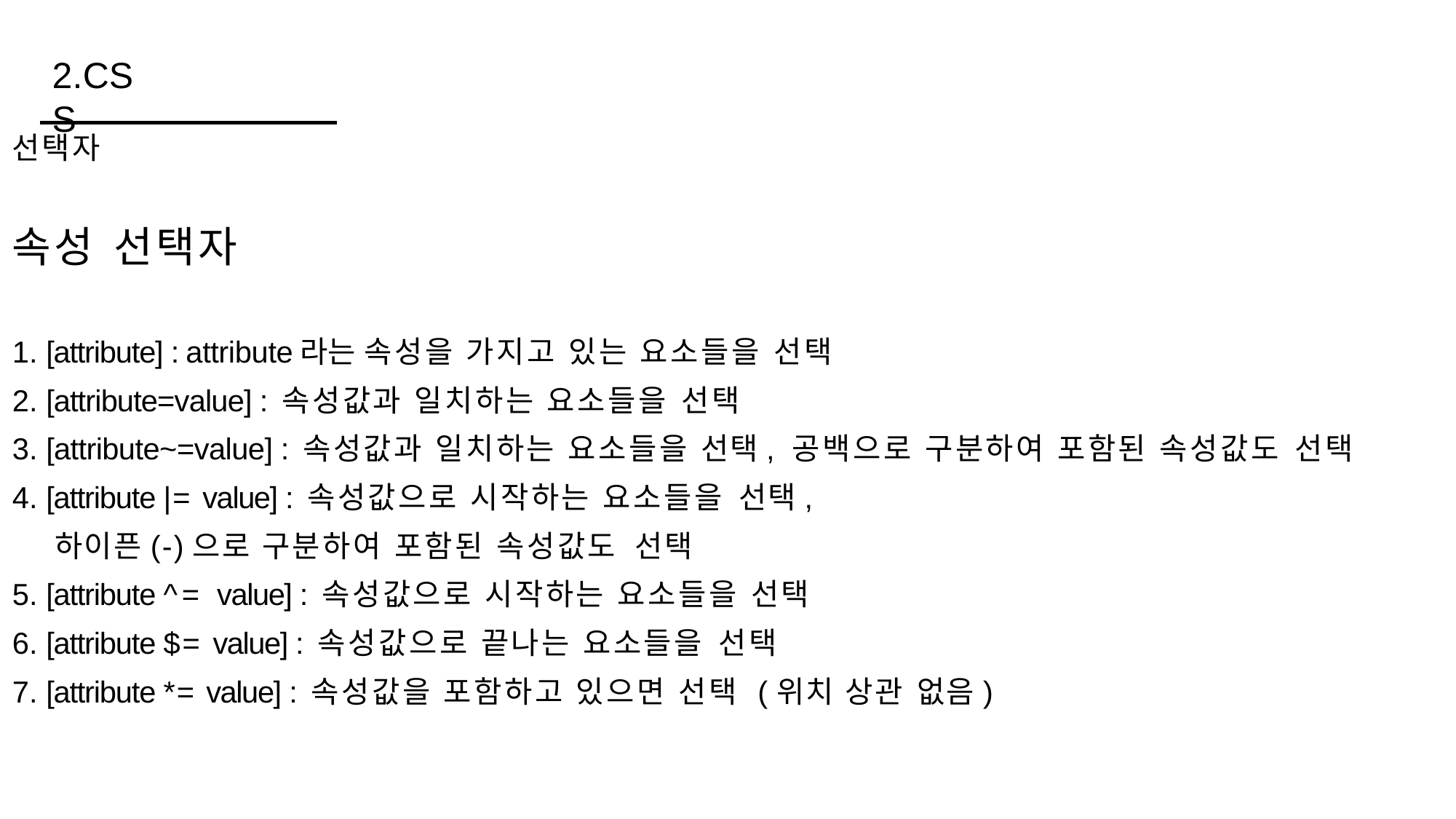

# 2.CSS

선택자

속성 선택자

[attribute] : attribute라는 속성을 가지고 있는 요소들을 선택
[attribute=value] : 속성값과 일치하는 요소들을 선택
[attribute~=value] : 속성값과 일치하는 요소들을 선택, 공백으로 구분하여 포함된 속성값도 선택
[attribute |= value] : 속성값으로 시작하는 요소들을 선택,
하이픈(-)으로 구분하여 포함된 속성값도 선택
[attribute ^= value] : 속성값으로 시작하는 요소들을 선택
[attribute $= value] : 속성값으로 끝나는 요소들을 선택
[attribute *= value] : 속성값을 포함하고 있으면 선택 (위치 상관 없음)